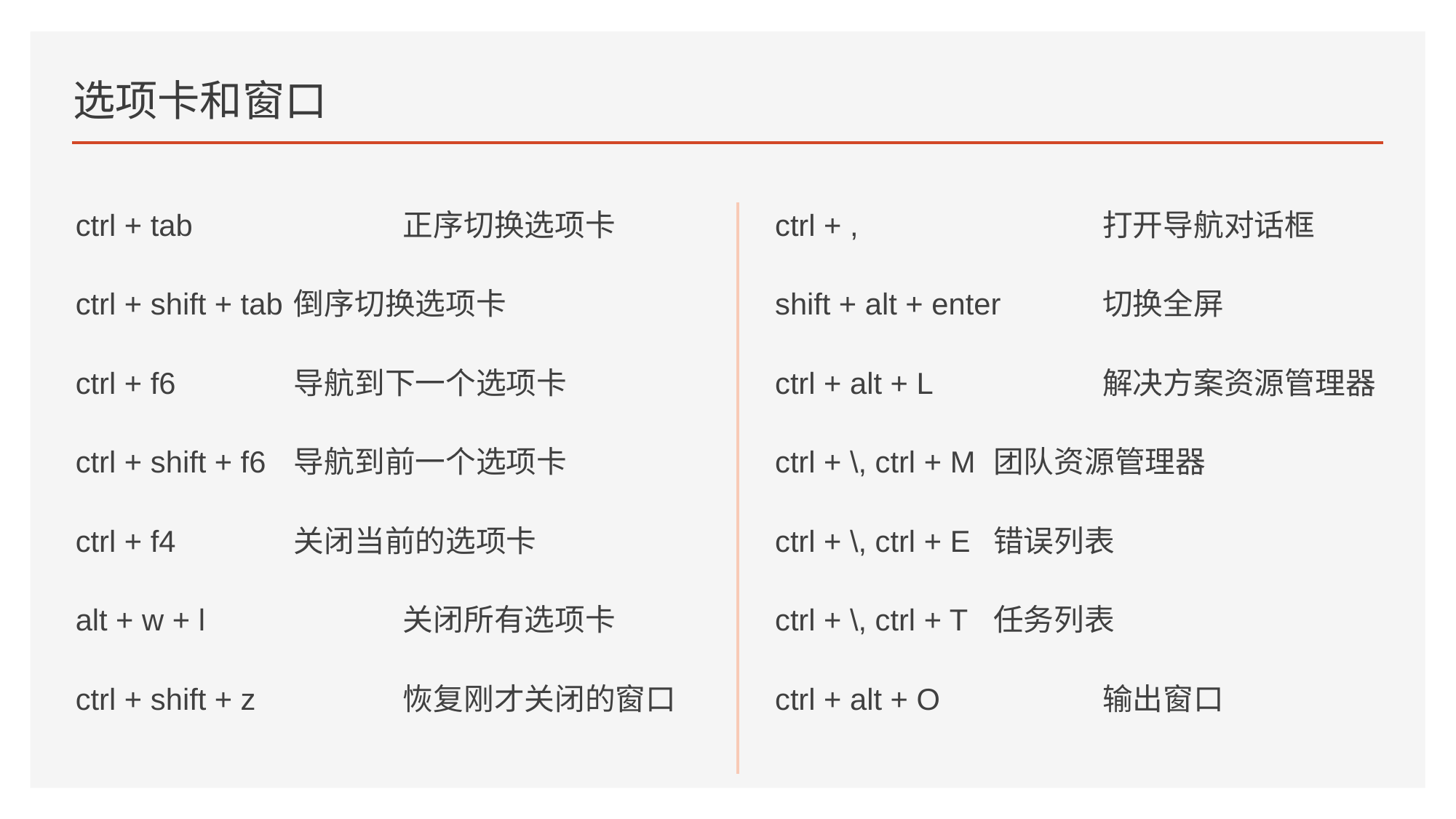

# 选项卡和窗口
ctrl + tab 		正序切换选项卡
ctrl + shift + tab 	倒序切换选项卡
ctrl + f6 		导航到下一个选项卡
ctrl + shift + f6 	导航到前一个选项卡
ctrl + f4 		关闭当前的选项卡
alt + w + l 		关闭所有选项卡
ctrl + shift + z 		恢复刚才关闭的窗口
ctrl + , 			打开导航对话框
shift + alt + enter 	切换全屏
ctrl + alt + L 		解决方案资源管理器
ctrl + \, ctrl + M	团队资源管理器
ctrl + \, ctrl + E	错误列表
ctrl + \, ctrl + T	任务列表
ctrl + alt + O		输出窗口